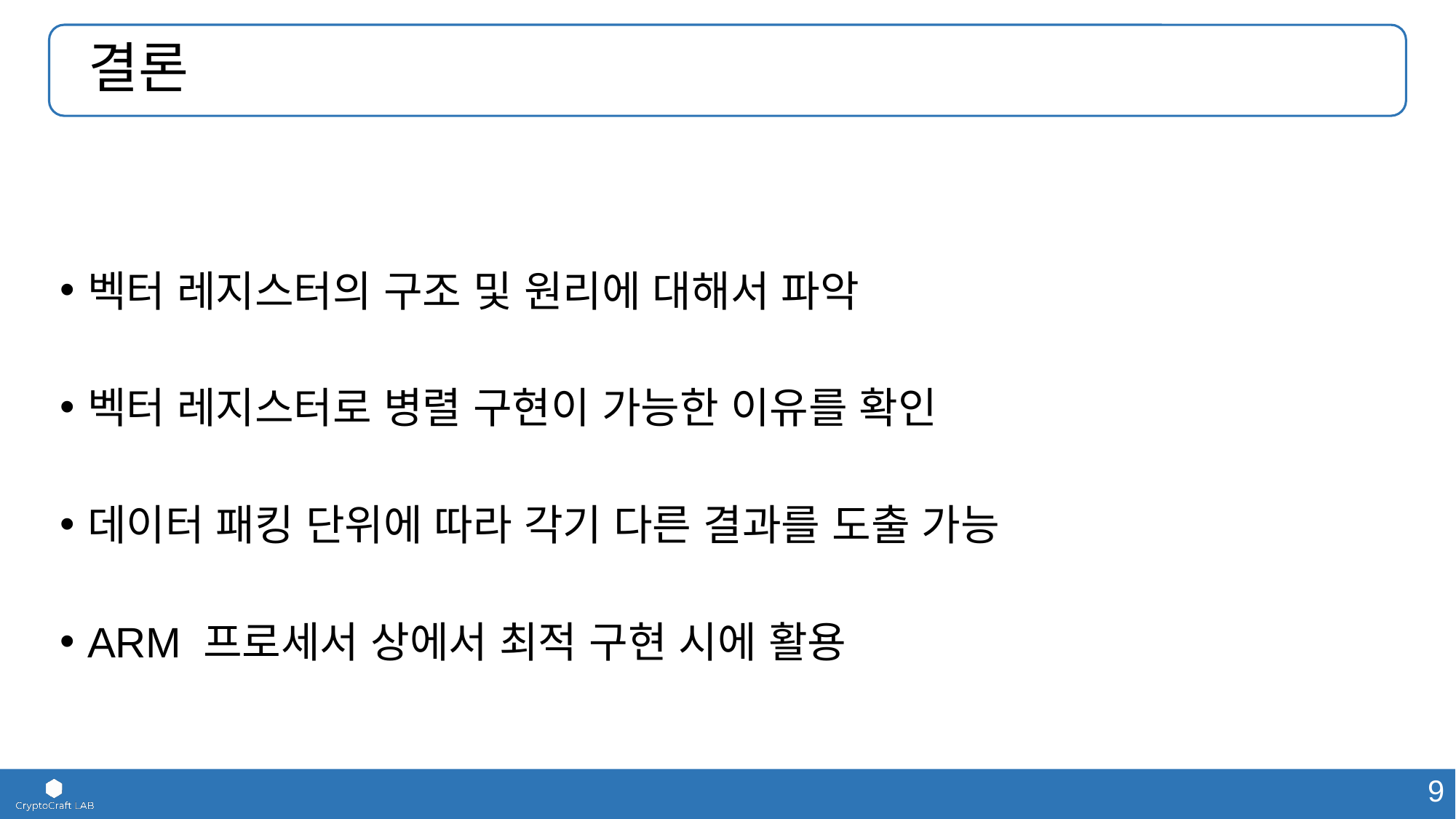

# 결론
벡터 레지스터의 구조 및 원리에 대해서 파악
벡터 레지스터로 병렬 구현이 가능한 이유를 확인
데이터 패킹 단위에 따라 각기 다른 결과를 도출 가능
ARM 프로세서 상에서 최적 구현 시에 활용